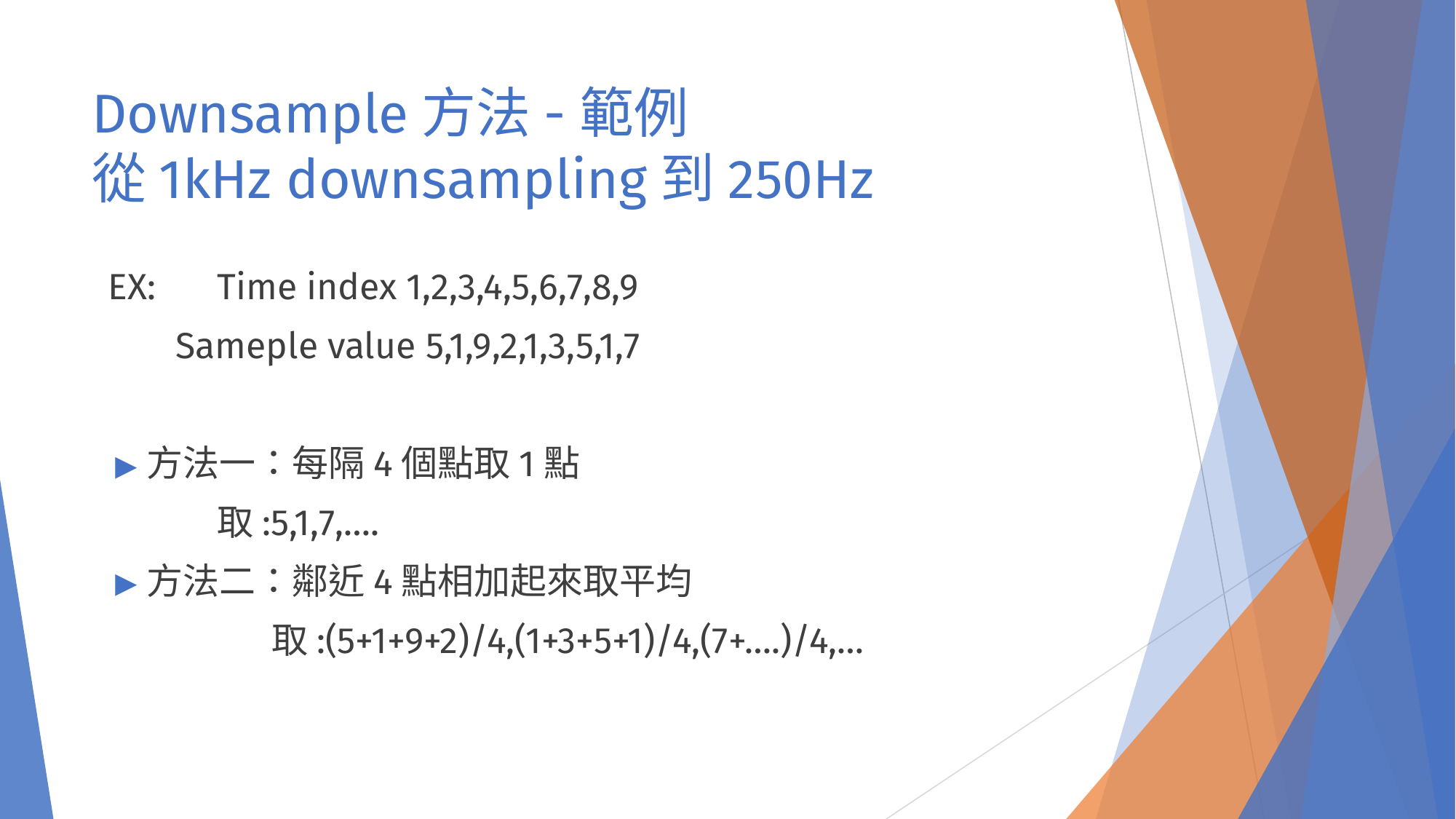

# Downsample方法-範例 從1kHz downsampling到250Hz
EX:	Time index 1,2,3,4,5,6,7,8,9
       Sameple value 5,1,9,2,1,3,5,1,7

方法一：每隔4個點取1點
	取:5,1,7,….
方法二：鄰近4點相加起來取平均
	取:(5+1+9+2)/4,(1+3+5+1)/4,(7+….)/4,…